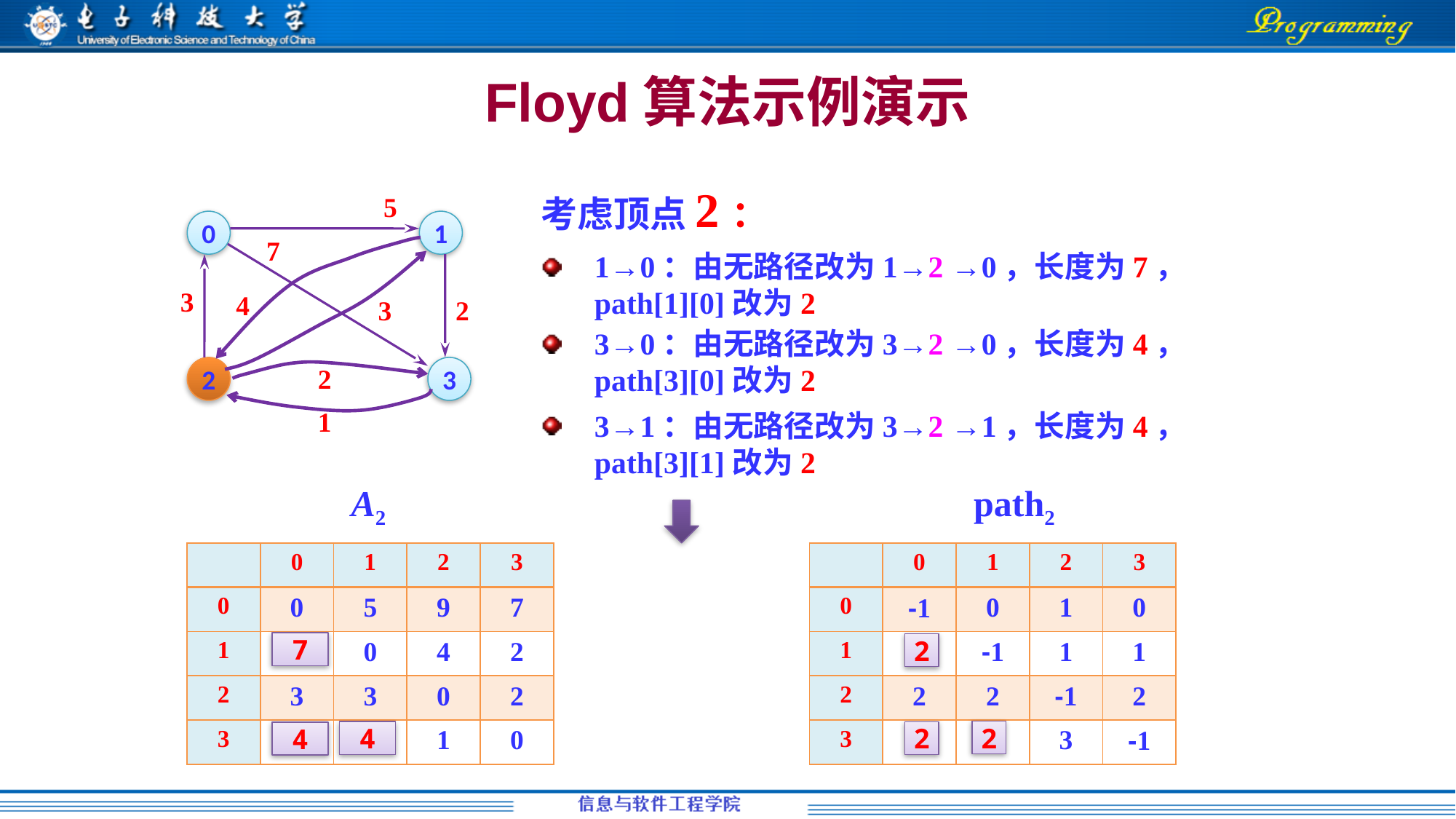

# Floyd算法示例演示
考虑顶点2：
5
0
1

7

3
4
3
2
2
2
3

1
1→0：由无路径改为1→2 →0，长度为7， path[1][0]改为2
3→0：由无路径改为3→2 →0，长度为4， path[3][0]改为2
3→1：由无路径改为3→2 →1，长度为4， path[3][1]改为2
A2
path2

|  | 0 | 1 | 2 | 3 |
| --- | --- | --- | --- | --- |
| 0 | 0 | 5 | 9 | 7 |
| 1 | ∞ | 0 | 4 | 2 |
| 2 | 3 | 3 | 0 | 2 |
| 3 | ∞ | ∞ | 1 | 0 |
|  | 0 | 1 | 2 | 3 |
| --- | --- | --- | --- | --- |
| 0 | -1 | 0 | 1 | 0 |
| 1 | -1 | -1 | 1 | 1 |
| 2 | 2 | 2 | -1 | 2 |
| 3 | -1 | -1 | 3 | -1 |
7
2
2
4
2
4